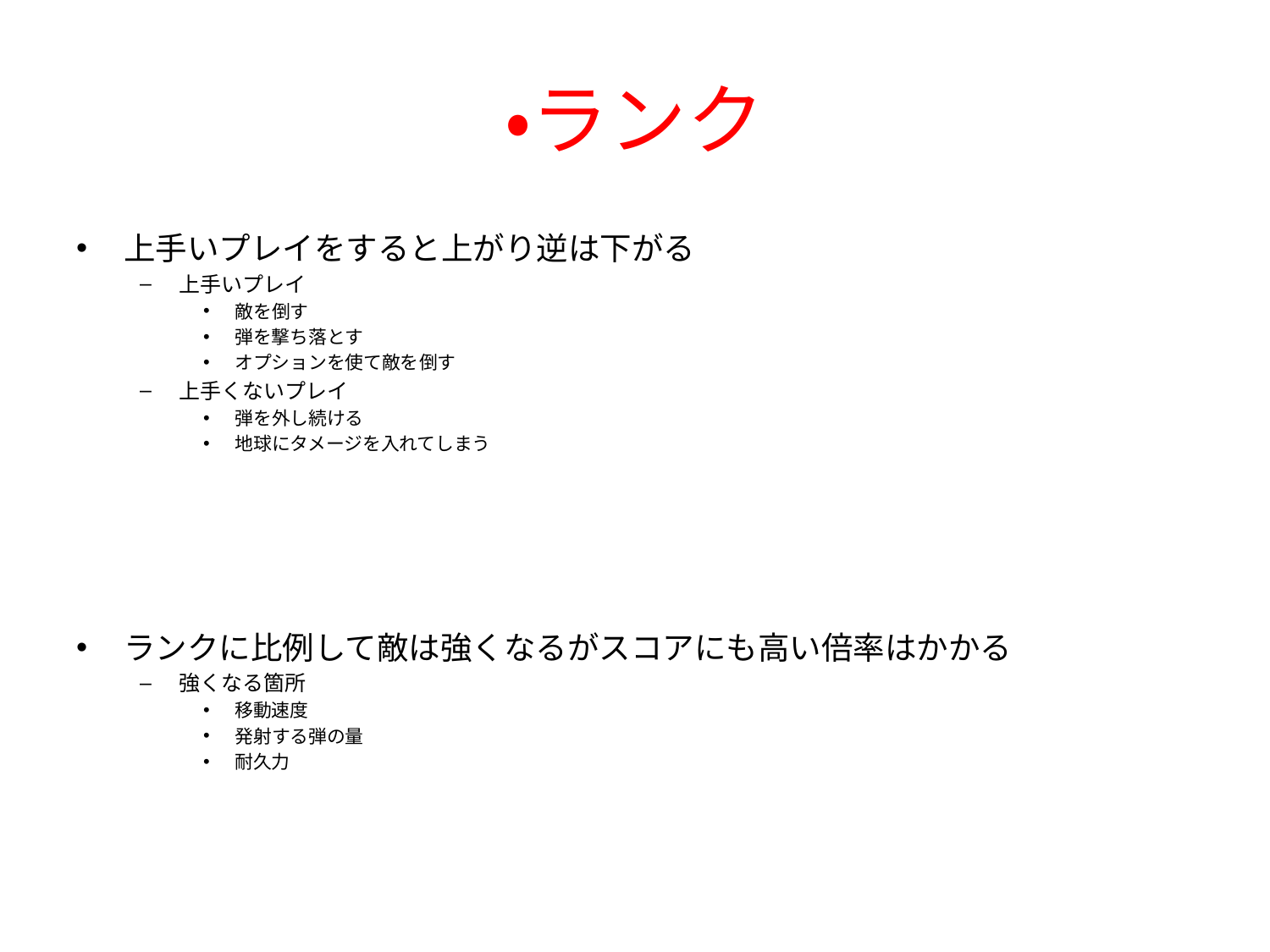

# ・ランク
上手いプレイをすると上がり逆は下がる
上手いプレイ
敵を倒す
弾を撃ち落とす
オプションを使て敵を倒す
上手くないプレイ
弾を外し続ける
地球にタメージを入れてしまう

ランクに比例して敵は強くなるがスコアにも高い倍率はかかる
強くなる箇所
移動速度
発射する弾の量
耐久力